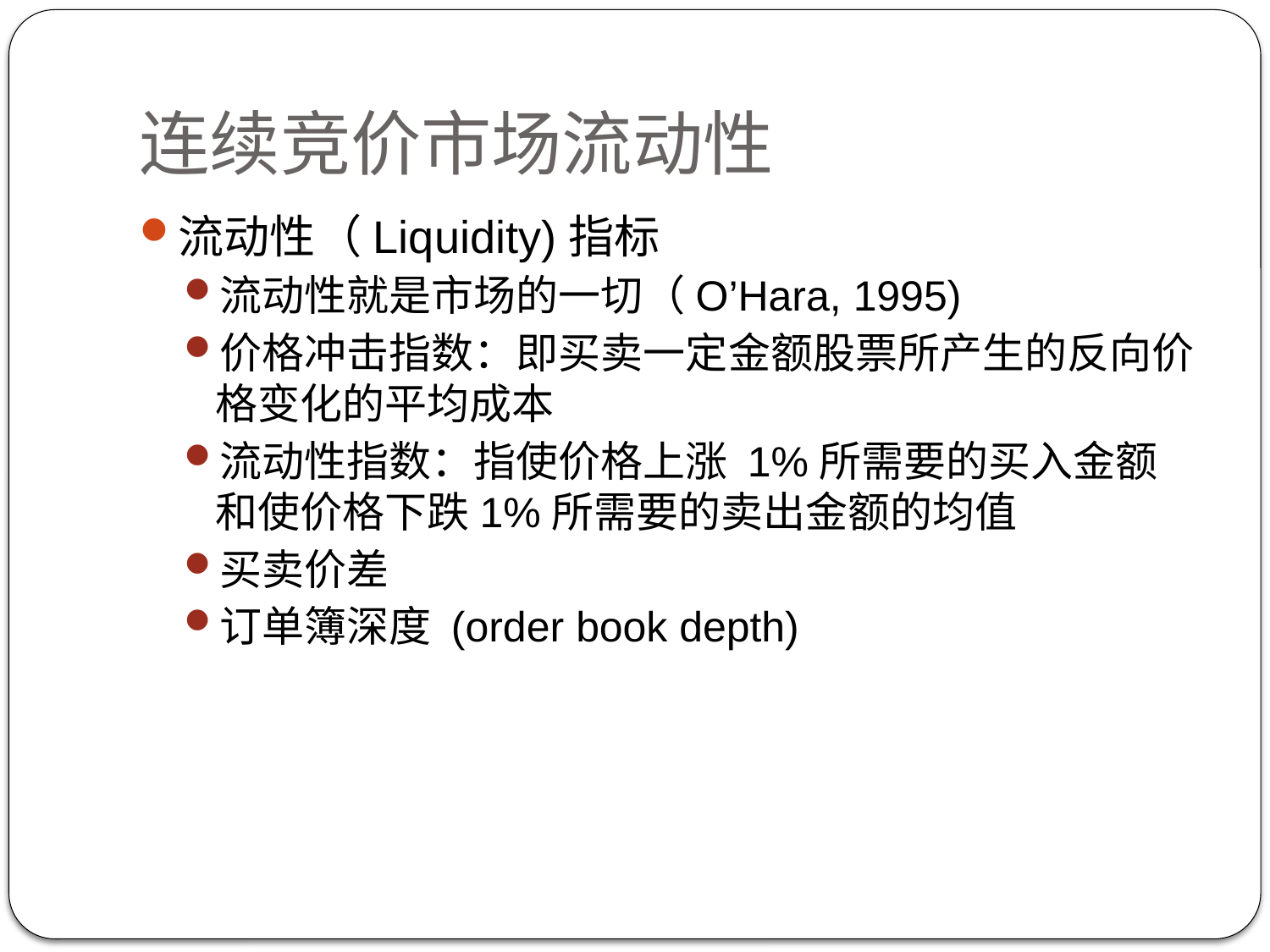

# 连续竞价市场流动性
流动性（Liquidity)指标
流动性就是市场的一切（O’Hara, 1995)
价格冲击指数：即买卖一定金额股票所产生的反向价格变化的平均成本
流动性指数：指使价格上涨 1%所需要的买入金额和使价格下跌1%所需要的卖出金额的均值
买卖价差
订单簿深度 (order book depth)